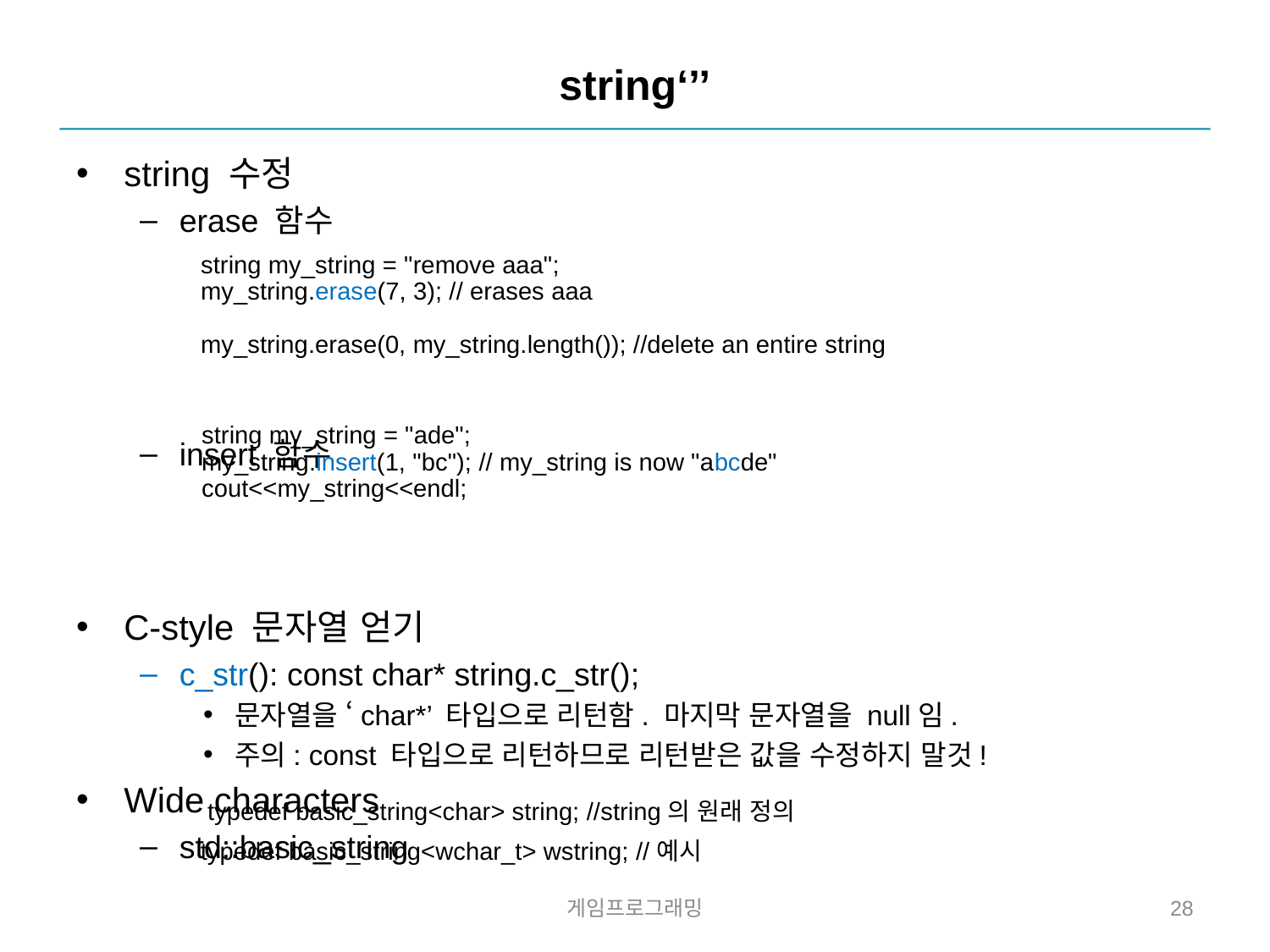

# string‘’’
string 수정
erase 함수

insert 함수

C-style 문자열 얻기
c_str(): const char* string.c_str();
문자열을 ‘char*’ 타입으로 리턴함. 마지막 문자열을 null임.
주의: const 타입으로 리턴하므로 리턴받은 값을 수정하지 말것!
Wide characters
std::basic_string
string my_string = "remove aaa";
my_string.erase(7, 3); // erases aaa

my_string.erase(0, my_string.length()); //delete an entire string
string my_string = "ade";
my_string.insert(1, "bc"); // my_string is now "abcde"
cout<<my_string<<endl;
typedef basic_string<char> string; //string의 원래 정의
typedef basic_string<wchar_t> wstring; //예시
게임프로그래밍
28